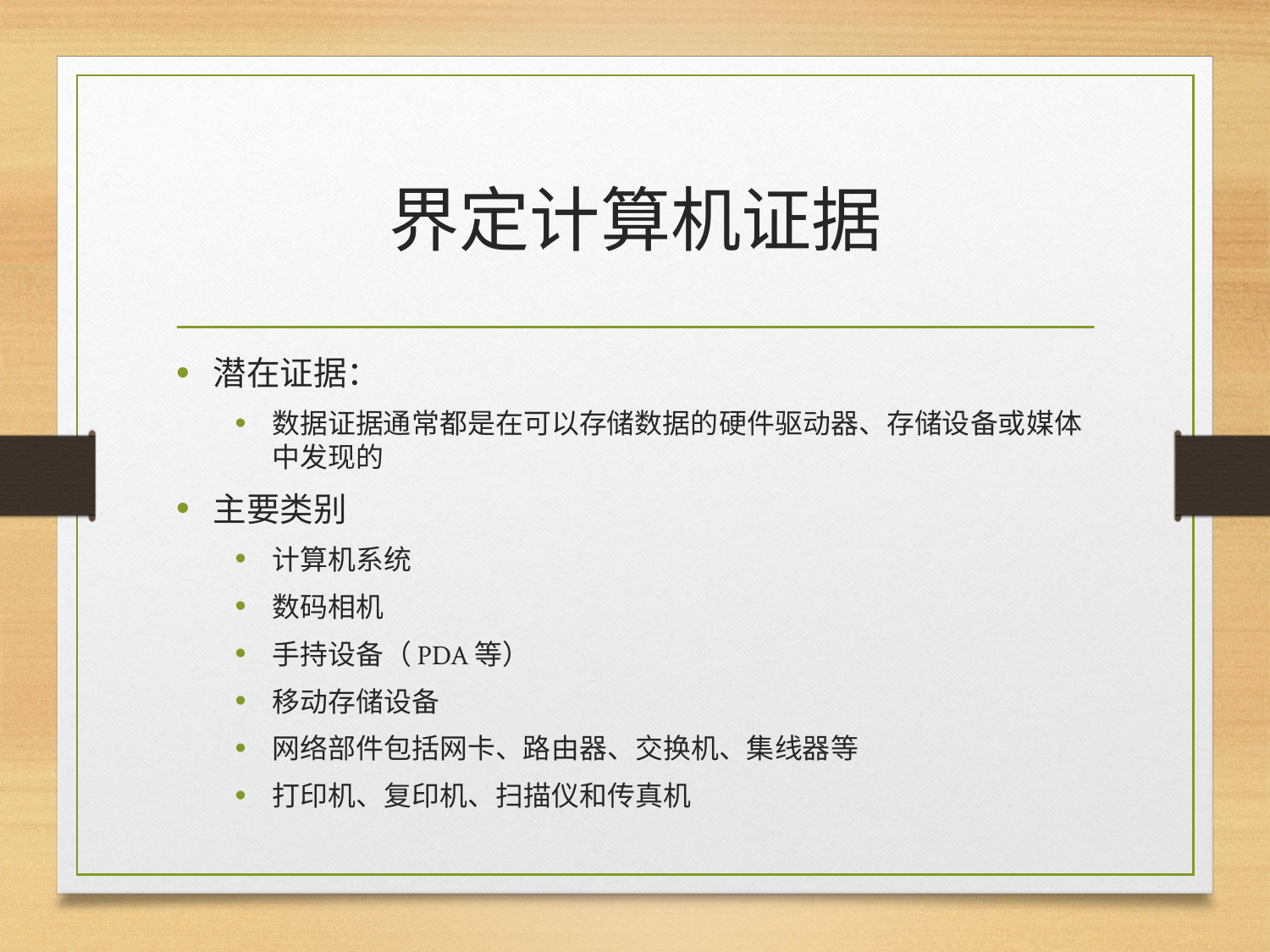

# 界定计算机证据
潜在证据：
数据证据通常都是在可以存储数据的硬件驱动器、存储设备或媒体中发现的
主要类别
计算机系统
数码相机
手持设备（PDA等）
移动存储设备
网络部件包括网卡、路由器、交换机、集线器等
打印机、复印机、扫描仪和传真机